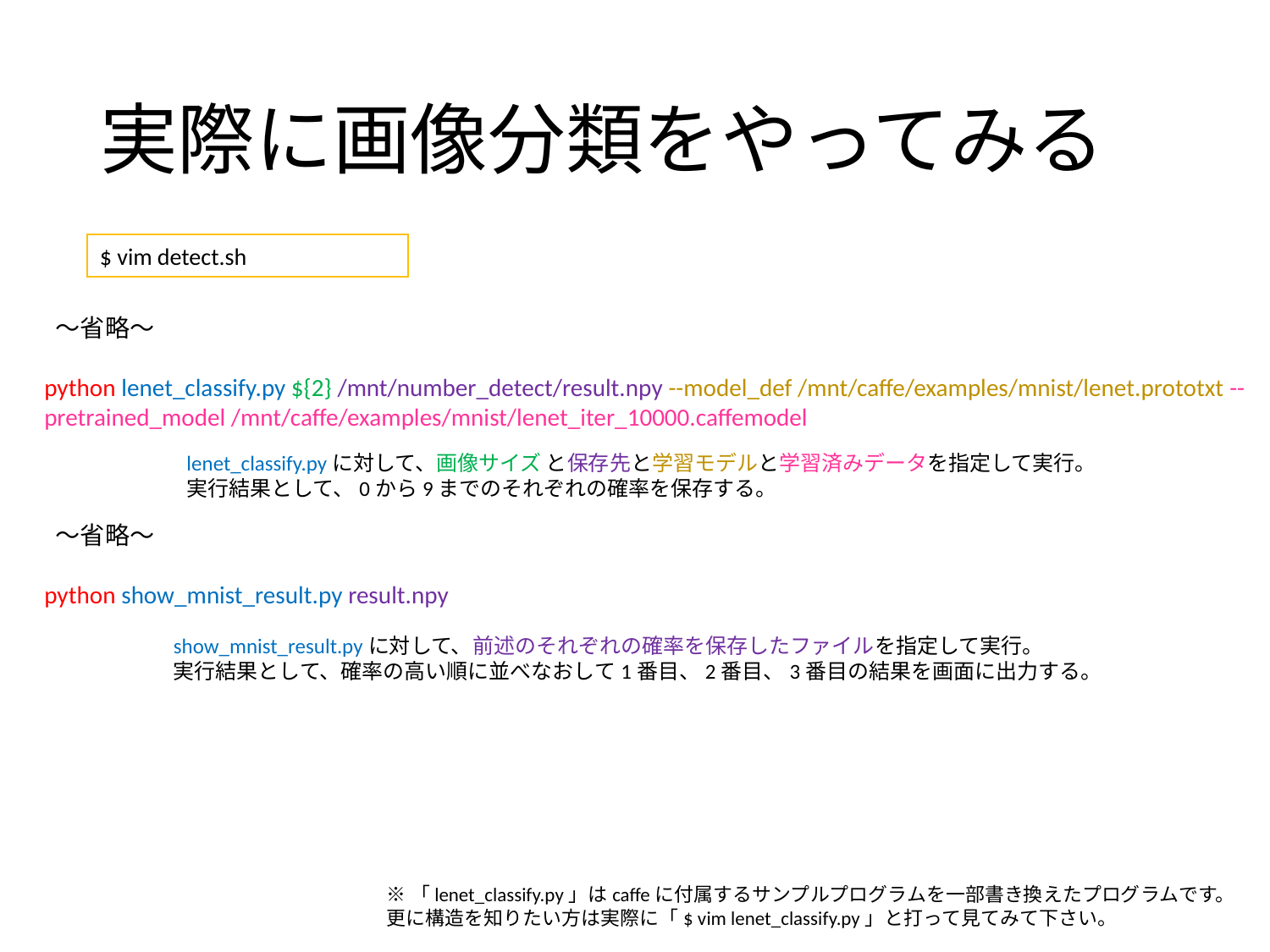

# 実際に画像分類をやってみる
$ vim detect.sh
 ～省略～

python lenet_classify.py ${2} /mnt/number_detect/result.npy --model_def /mnt/caffe/examples/mnist/lenet.prototxt --pretrained_model /mnt/caffe/examples/mnist/lenet_iter_10000.caffemodel

 ～省略～

python show_mnist_result.py result.npy
lenet_classify.pyに対して、画像サイズ と保存先と学習モデルと学習済みデータを指定して実行。
実行結果として、0から9までのそれぞれの確率を保存する。
show_mnist_result.pyに対して、前述のそれぞれの確率を保存したファイルを指定して実行。
実行結果として、確率の高い順に並べなおして1番目、2番目、3番目の結果を画面に出力する。
※「lenet_classify.py」はcaffeに付属するサンプルプログラムを一部書き換えたプログラムです。
更に構造を知りたい方は実際に「$ vim lenet_classify.py」と打って見てみて下さい。